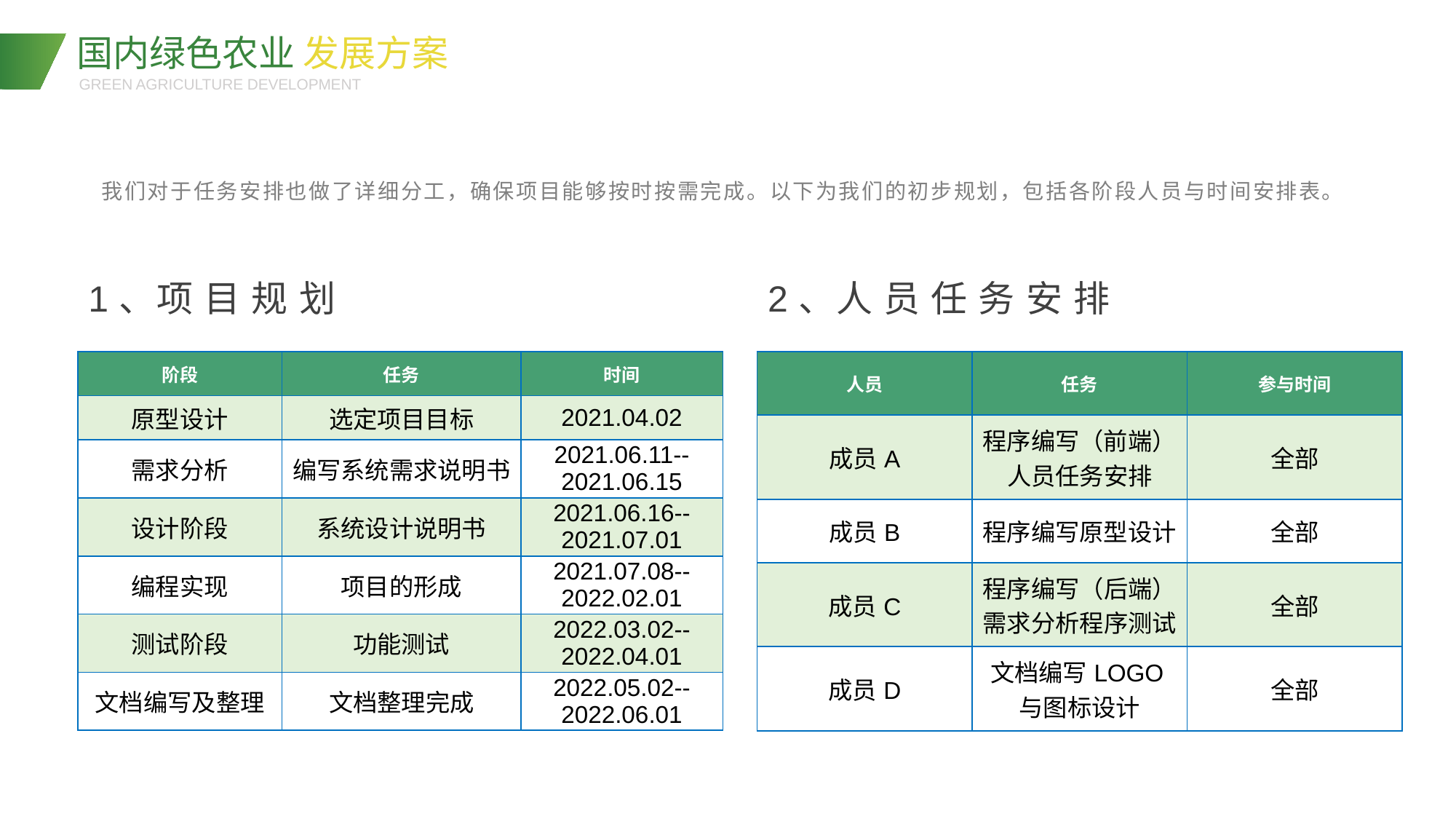

国内绿色农业 发展方案
GREEN AGRICULTURE DEVELOPMENT

   我们对于任务安排也做了详细分工，确保项目能够按时按需完成。以下为我们的初步规划，包括各阶段人员与时间安排表。
1、项 目 规 划
2、人 员 任 务 安 排
| 阶段 | 任务 | 时间 |
| --- | --- | --- |
| 原型设计 | 选定项目目标 | 2021.04.02 |
| 需求分析 | 编写系统需求说明书 | 2021.06.11--2021.06.15 |
| 设计阶段 | 系统设计说明书 | 2021.06.16--2021.07.01 |
| 编程实现 | 项目的形成 | 2021.07.08--2022.02.01 |
| 测试阶段 | 功能测试 | 2022.03.02--2022.04.01 |
| 文档编写及整理 | 文档整理完成 | 2022.05.02--2022.06.01 |
| 人员 | 任务 | 参与时间 |
| --- | --- | --- |
| 成员A | 程序编写（前端）人员任务安排 | 全部 |
| 成员B | 程序编写原型设计 | 全部 |
| 成员C | 程序编写（后端）需求分析程序测试 | 全部 |
| 成员D | 文档编写LOGO与图标设计 | 全部 |